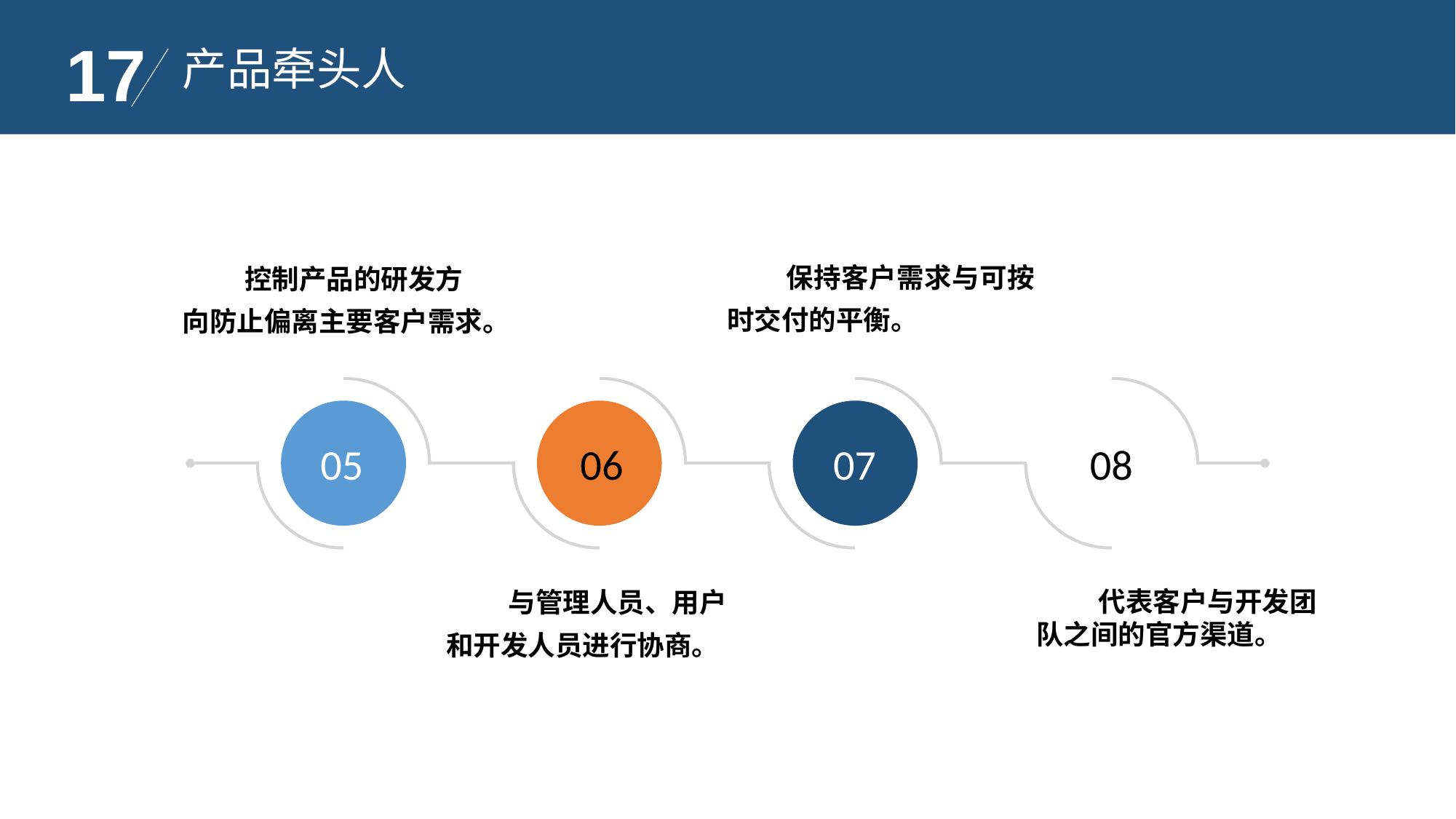

17
产品牵头人
        保持客户需求与可按时交付的平衡。
         控制产品的研发方向防止偏离主要客户需求。

05
06
07
08
         与管理人员、用户和开发人员进行协商。
         代表客户与开发团队之间的官方渠道。